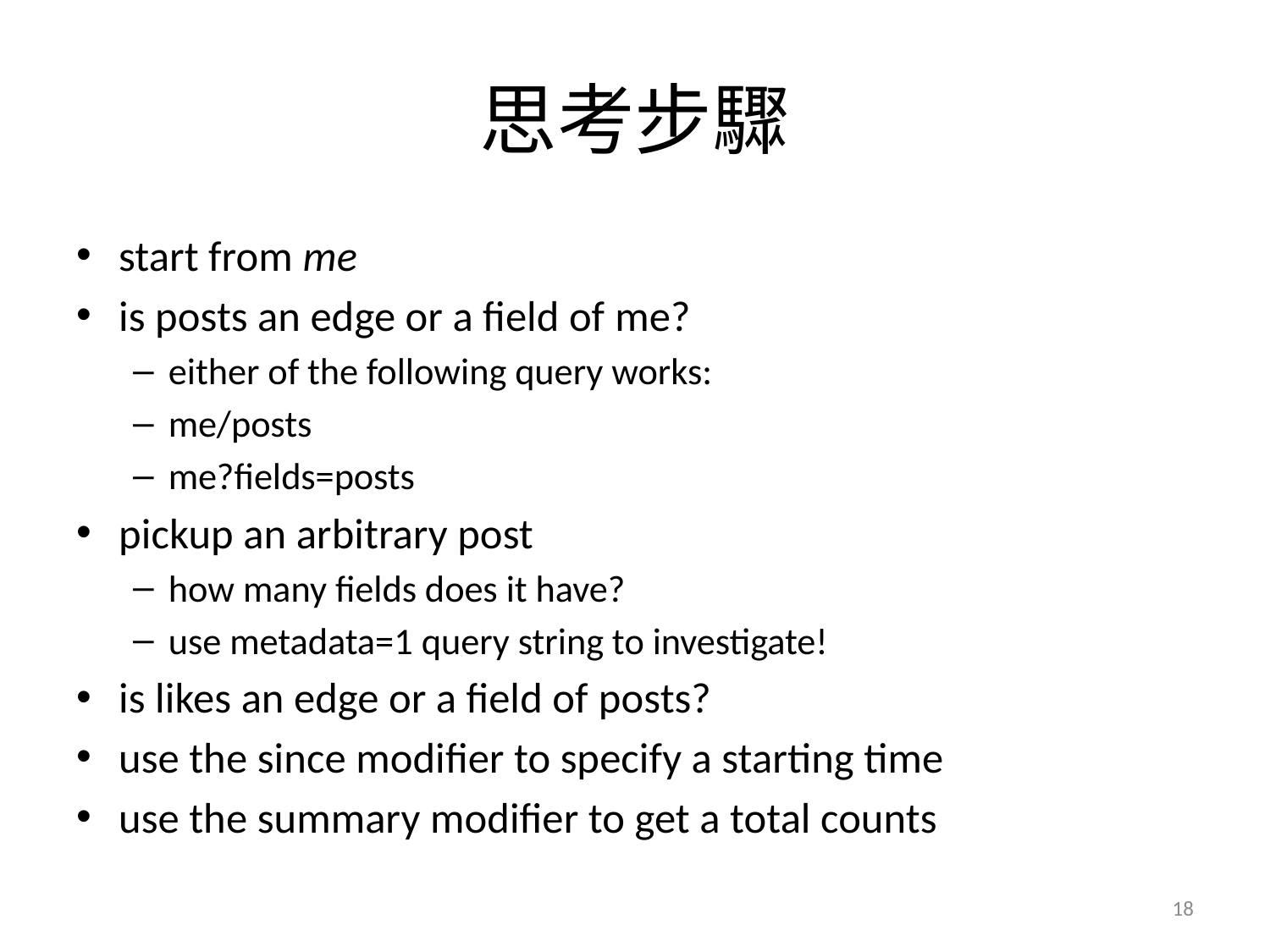

# 思考步驟
start from me
is posts an edge or a field of me?
either of the following query works:
me/posts
me?fields=posts
pickup an arbitrary post
how many fields does it have?
use metadata=1 query string to investigate!
is likes an edge or a field of posts?
use the since modifier to specify a starting time
use the summary modifier to get a total counts
18